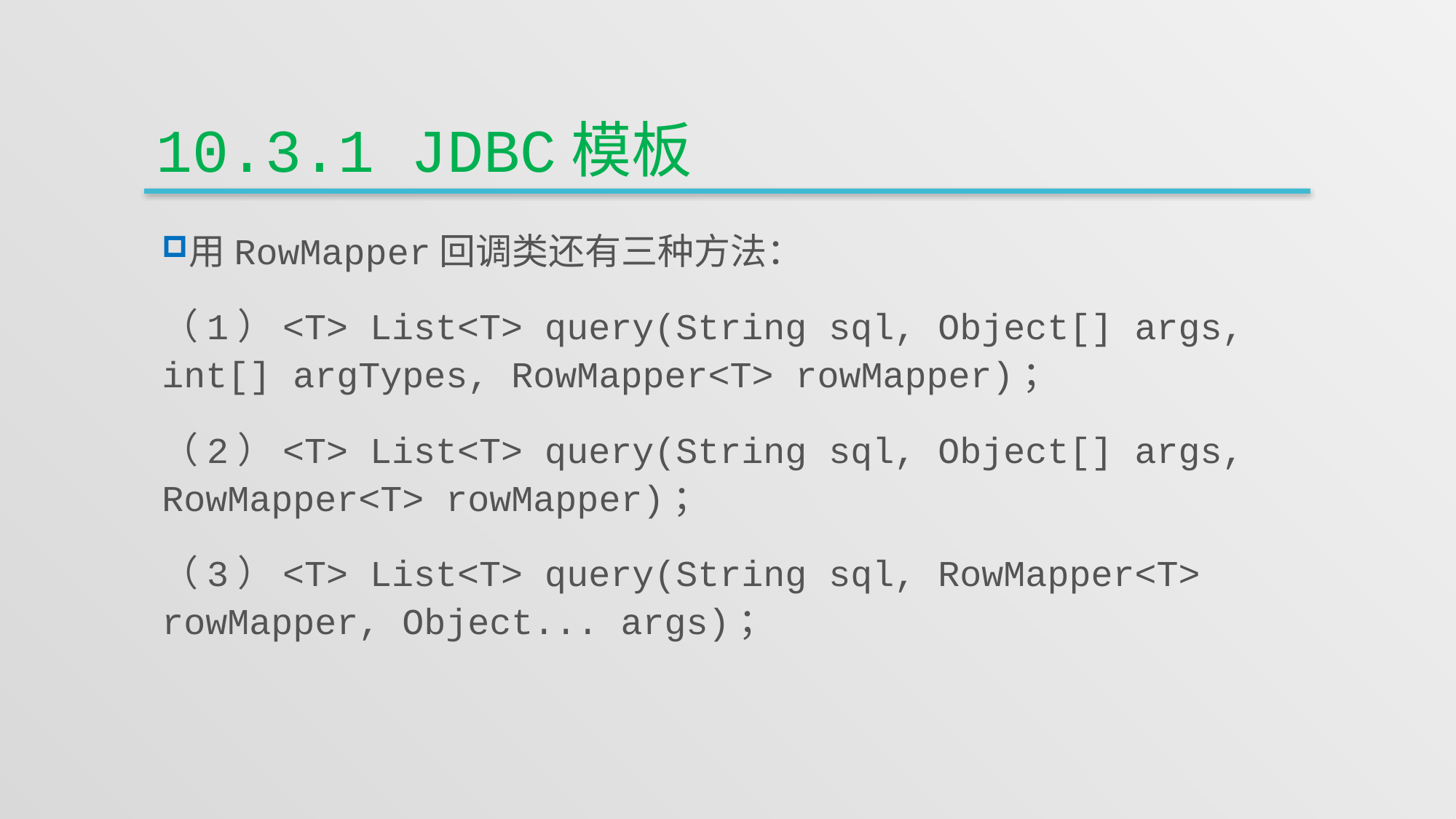

# 10.3.1 JDBC模板
用RowMapper回调类还有三种方法：
（1）<T> List<T> query(String sql, Object[] args, int[] argTypes, RowMapper<T> rowMapper)；
（2）<T> List<T> query(String sql, Object[] args, RowMapper<T> rowMapper)；
（3）<T> List<T> query(String sql, RowMapper<T> rowMapper, Object... args)；